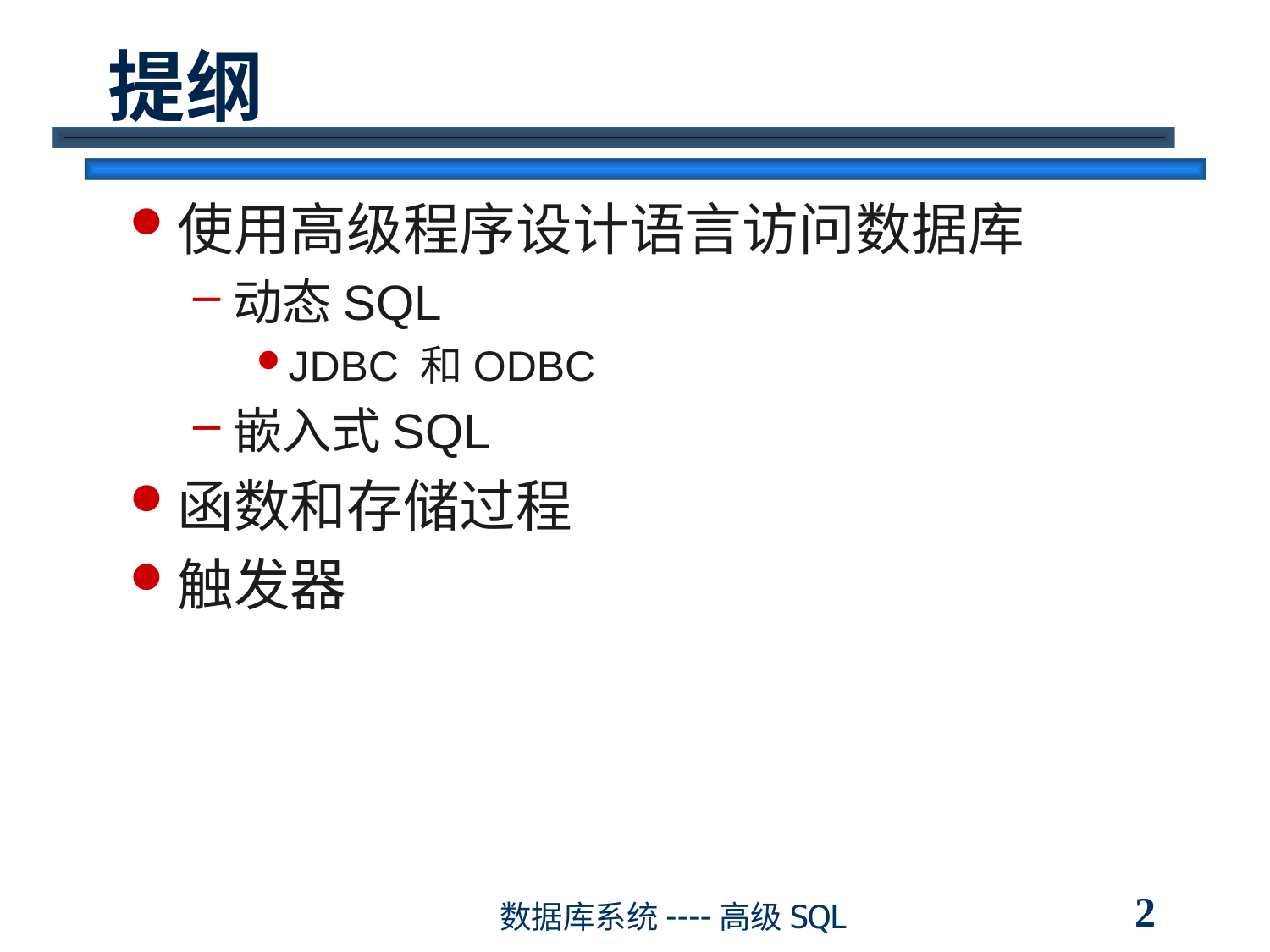

# 提纲
使用高级程序设计语言访问数据库
动态SQL
JDBC 和ODBC
嵌入式SQL
函数和存储过程
触发器
2
数据库系统----高级SQL